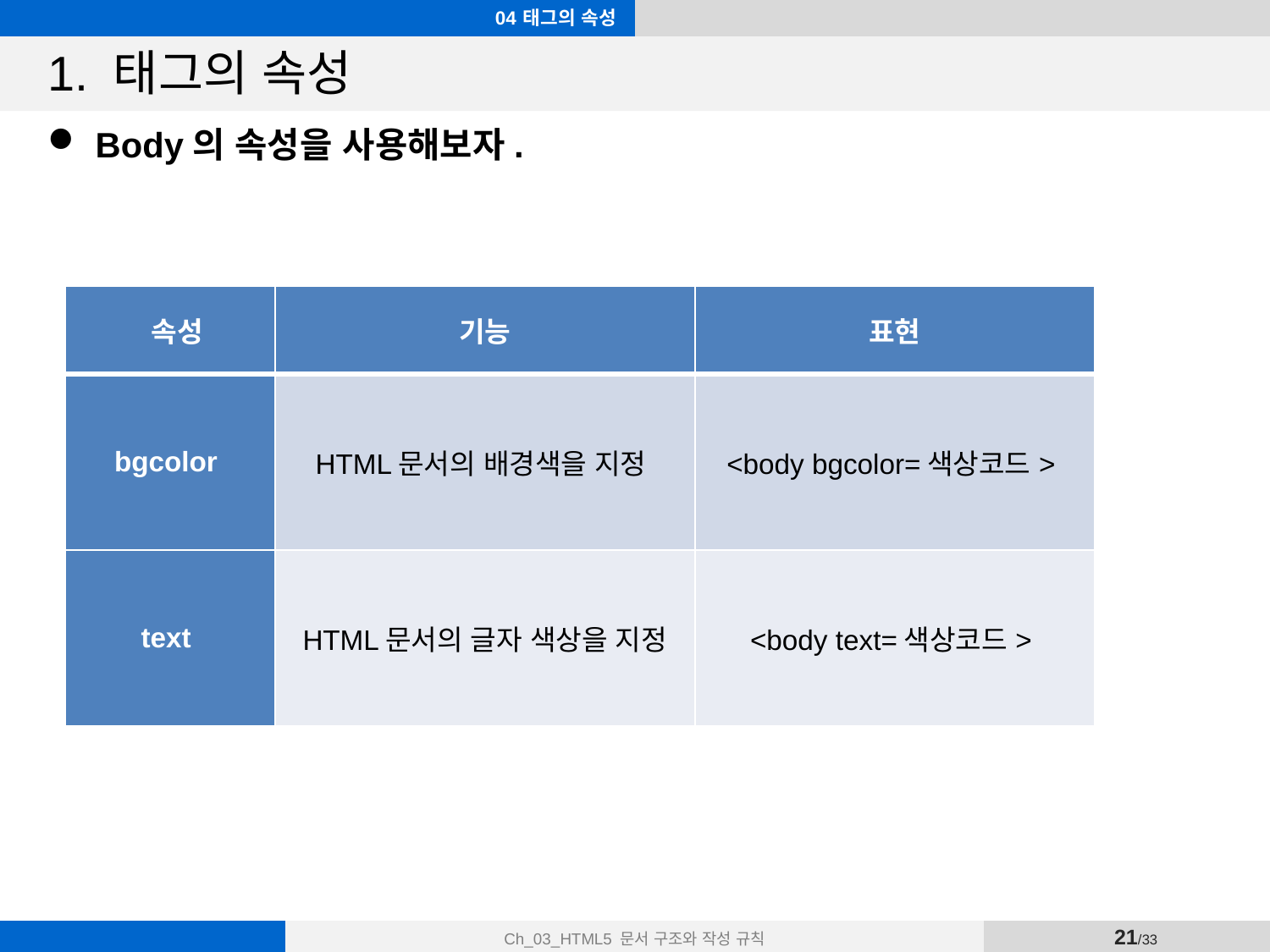

04 태그의 속성
# 1. 태그의 속성
Body의 속성을 사용해보자.
| 속성 | 기능 | 표현 |
| --- | --- | --- |
| bgcolor | HTML문서의 배경색을 지정 | <body bgcolor=색상코드> |
| text | HTML문서의 글자 색상을 지정 | <body text=색상코드> |